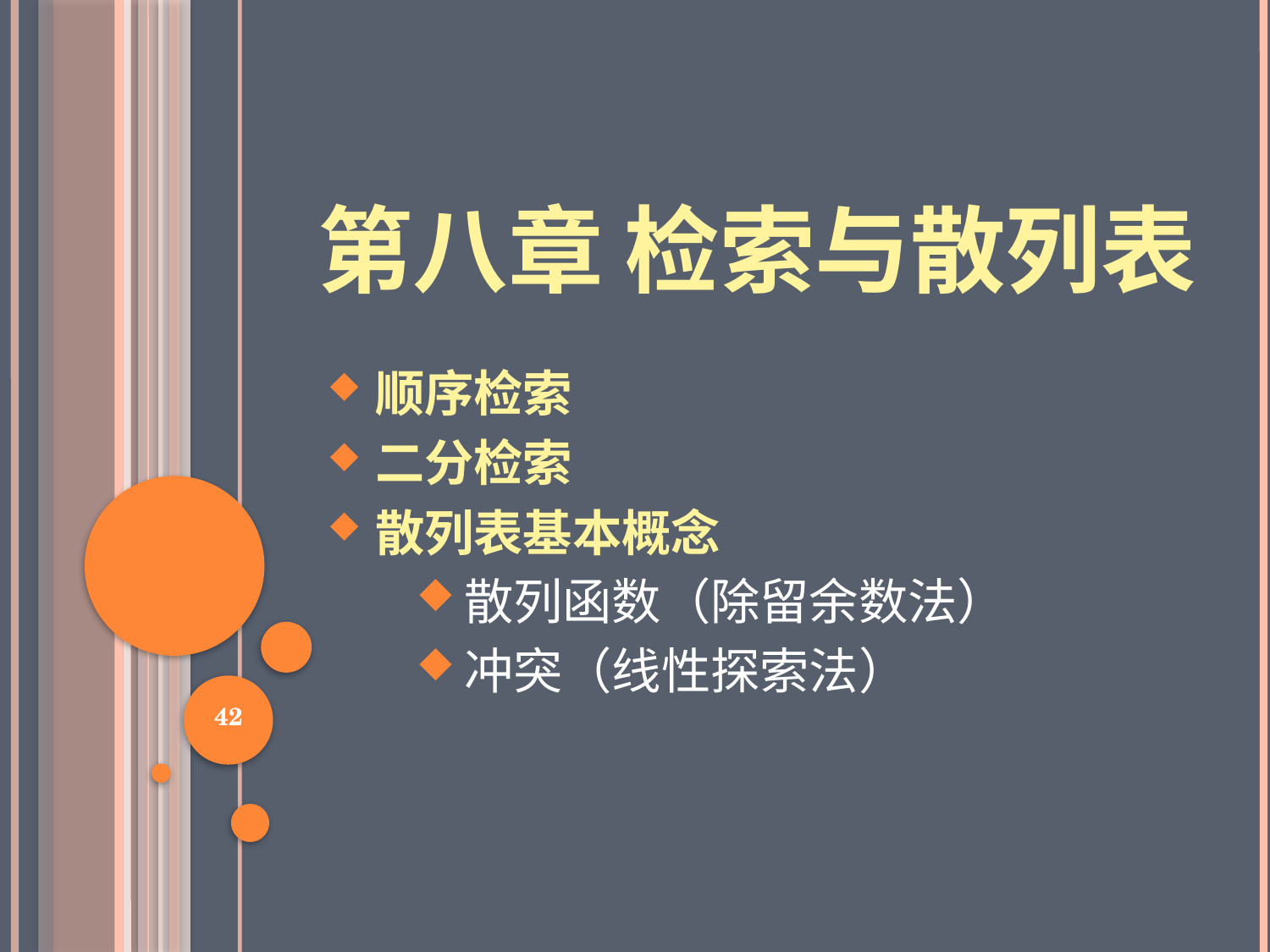

# 第八章 检索与散列表
顺序检索
二分检索
散列表基本概念
散列函数（除留余数法）
冲突（线性探索法）
42